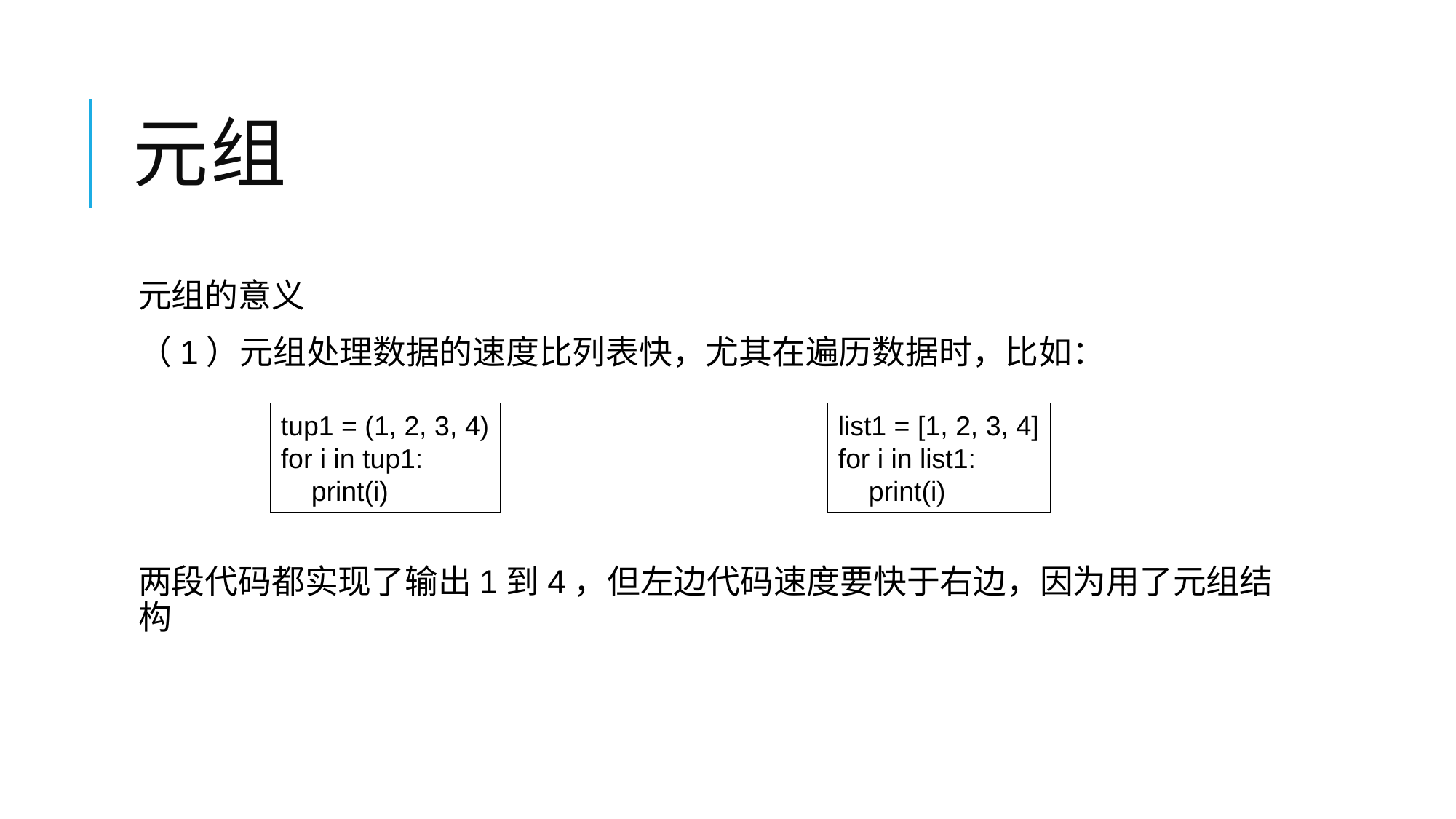

# 元组
元组的意义
（1）元组处理数据的速度比列表快，尤其在遍历数据时，比如：

两段代码都实现了输出1到4，但左边代码速度要快于右边，因为用了元组结构
tup1 = (1, 2, 3, 4)
for i in tup1:
    print(i)
list1 = [1, 2, 3, 4]
for i in list1:
    print(i)